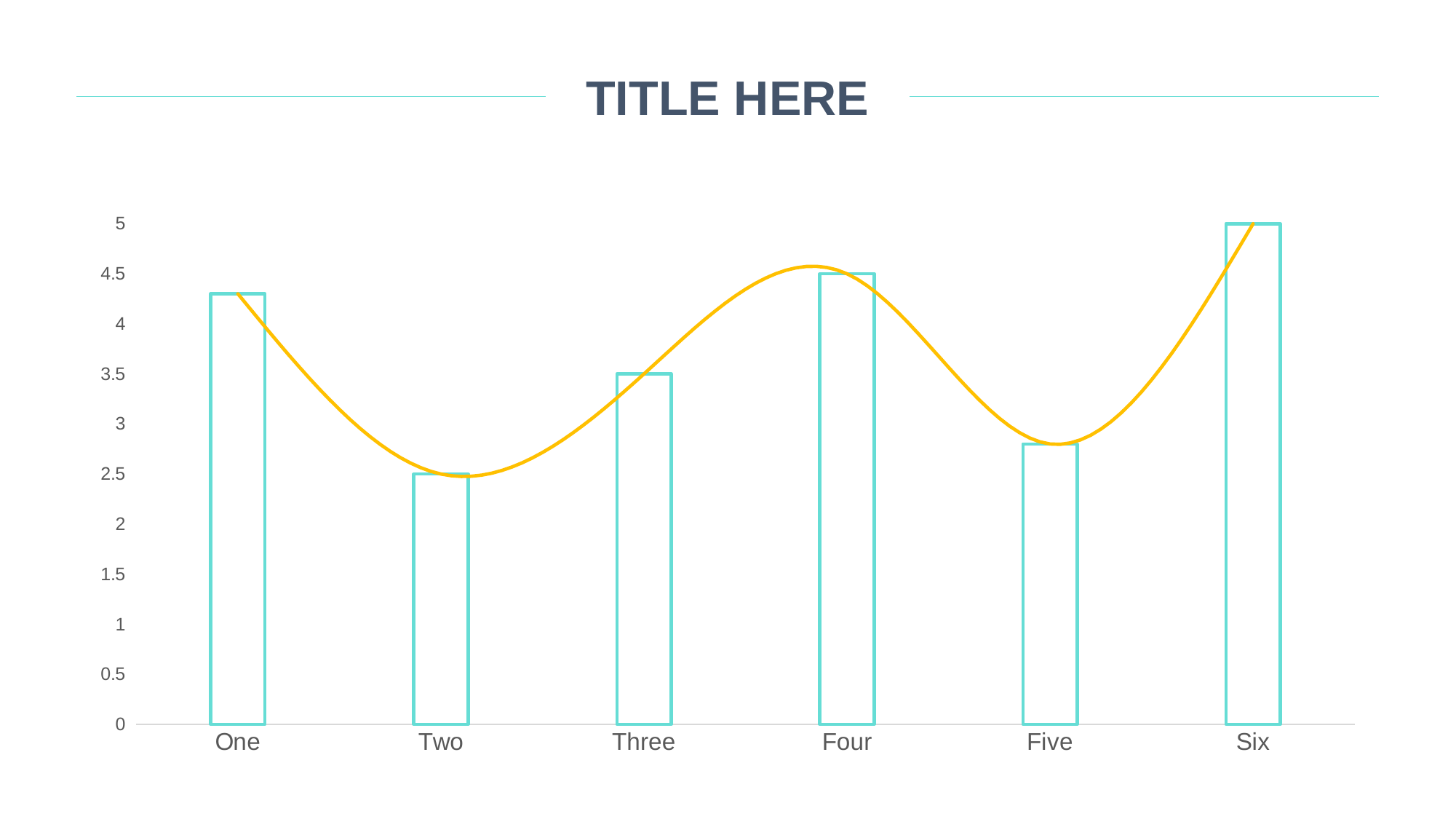

TITLE HERE

### Chart

| Category | 系列 1 | 系列 2 |
|---|---|---|
| One | 4.3 | 4.3 |
| Two | 2.5 | 2.5 |
| Three | 3.5 | 3.5 |
| Four | 4.5 | 4.5 |
| Five | 2.8 | 2.8 |
| Six | 5.0 | 5.0 |